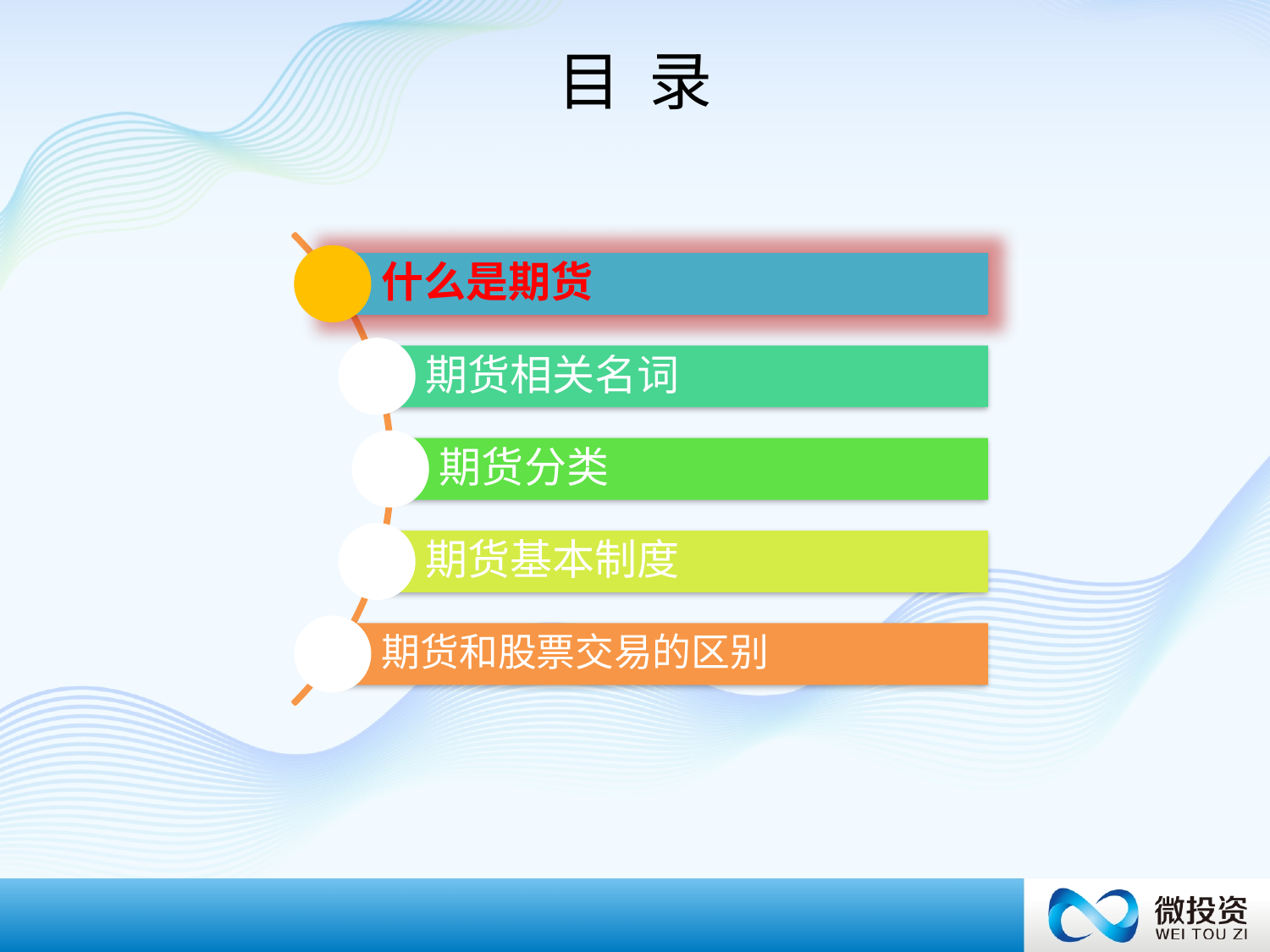

# 目  录
什么是期货
期货相关名词
期货分类
期货基本制度
期货和股票交易的区别